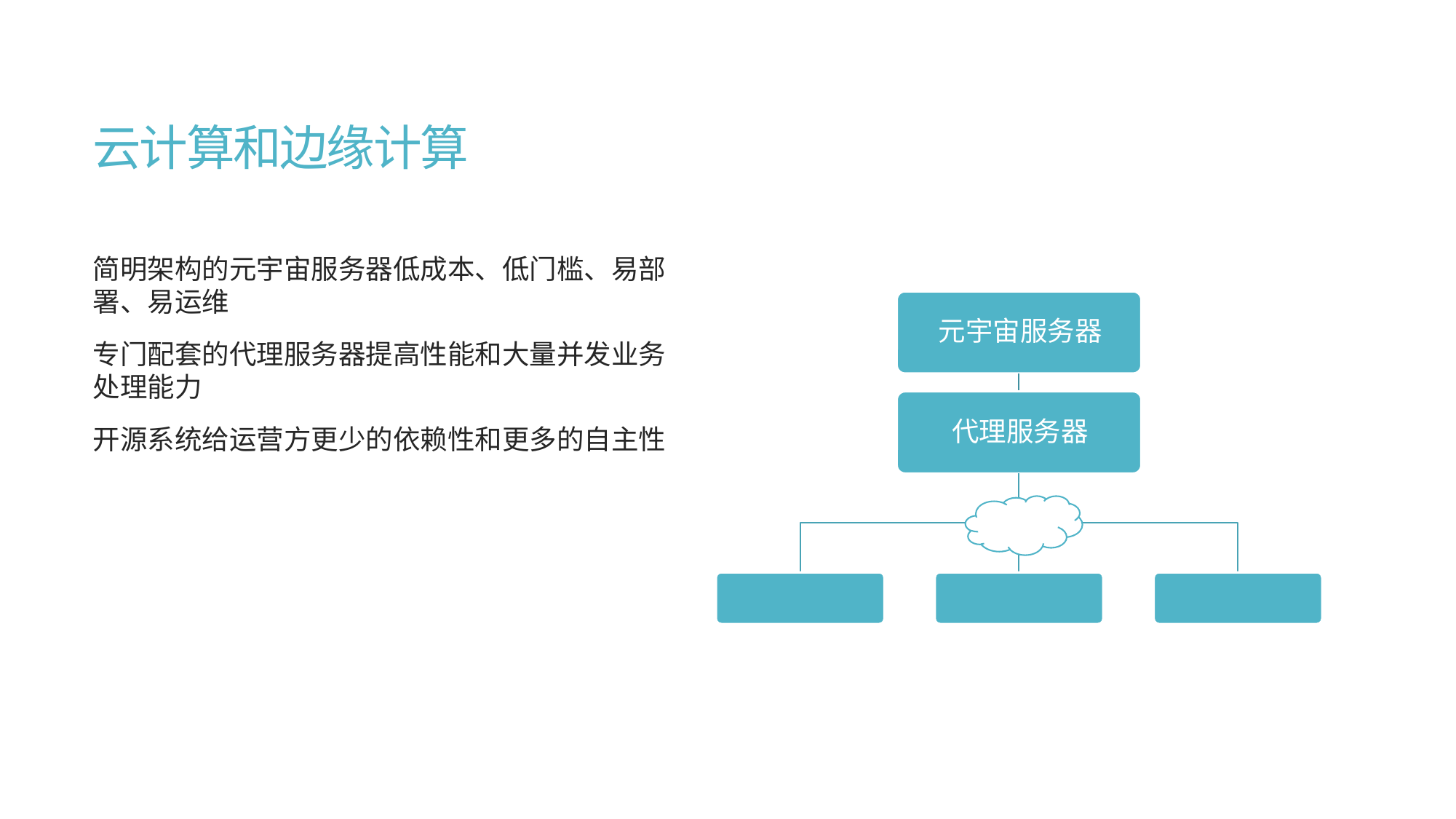

# 云计算和边缘计算
简明架构的元宇宙服务器低成本、低门槛、易部署、易运维
专门配套的代理服务器提高性能和大量并发业务处理能力
开源系统给运营方更少的依赖性和更多的自主性
元宇宙服务器
代理服务器